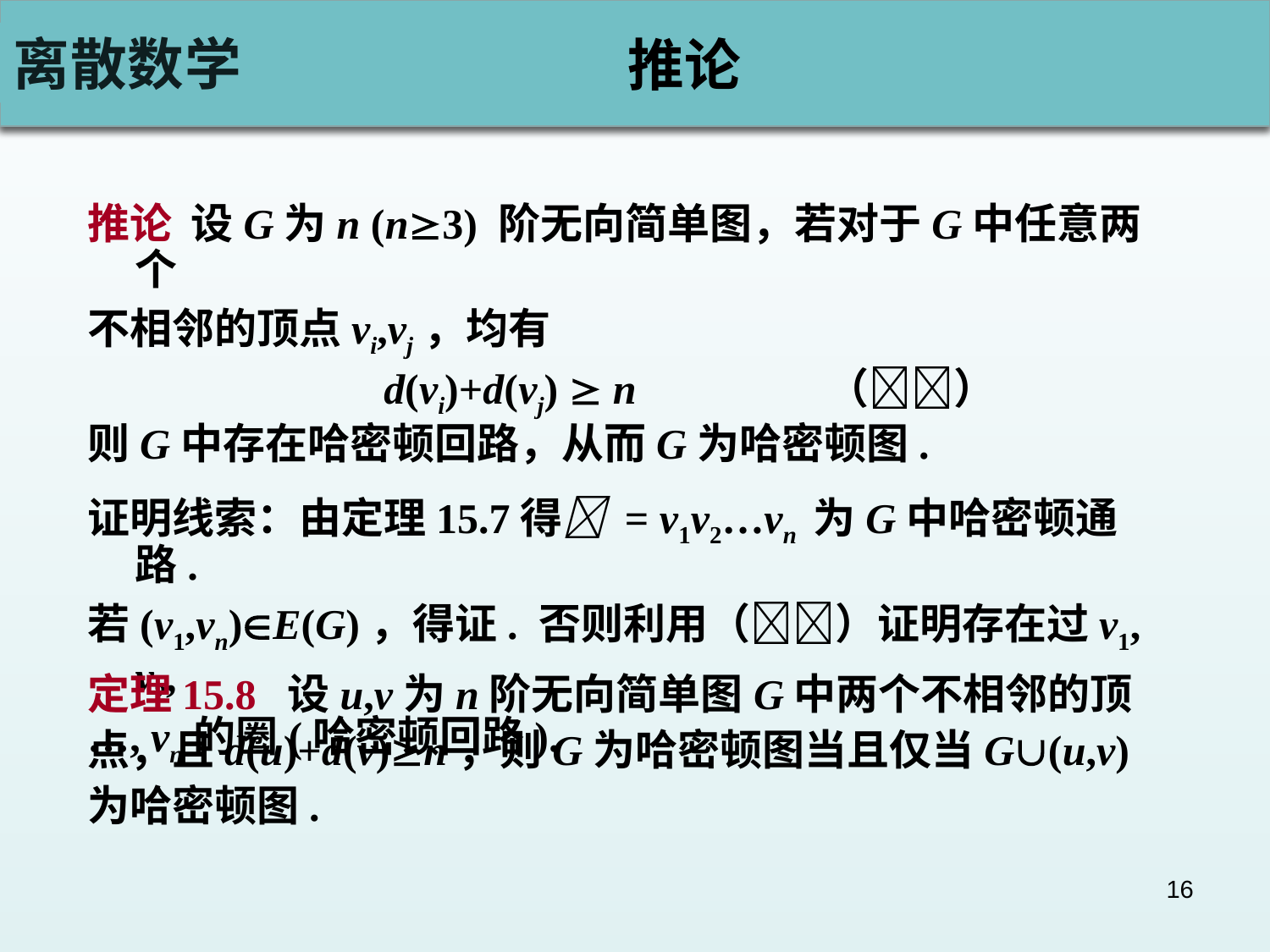

# 推论
推论  设G为n (n≥3) 阶无向简单图，若对于G中任意两个
不相邻的顶点vi,vj，均有
                            d(vi)+d(vj) ≥ n                 （∗∗）
则G中存在哈密顿回路，从而G为哈密顿图.
证明线索：由定理15.7得Γ = v1v2…vn 为G中哈密顿通路.
若(v1,vn)∈E(G)，得证. 否则利用（∗∗）证明存在过v1, v2,
…, vn的圈(哈密顿回路).
定理15.8  设u,v为n阶无向简单图G中两个不相邻的顶点，且d(u)+d(v)≥n，则G为哈密顿图当且仅当G∪(u,v)为哈密顿图.
16